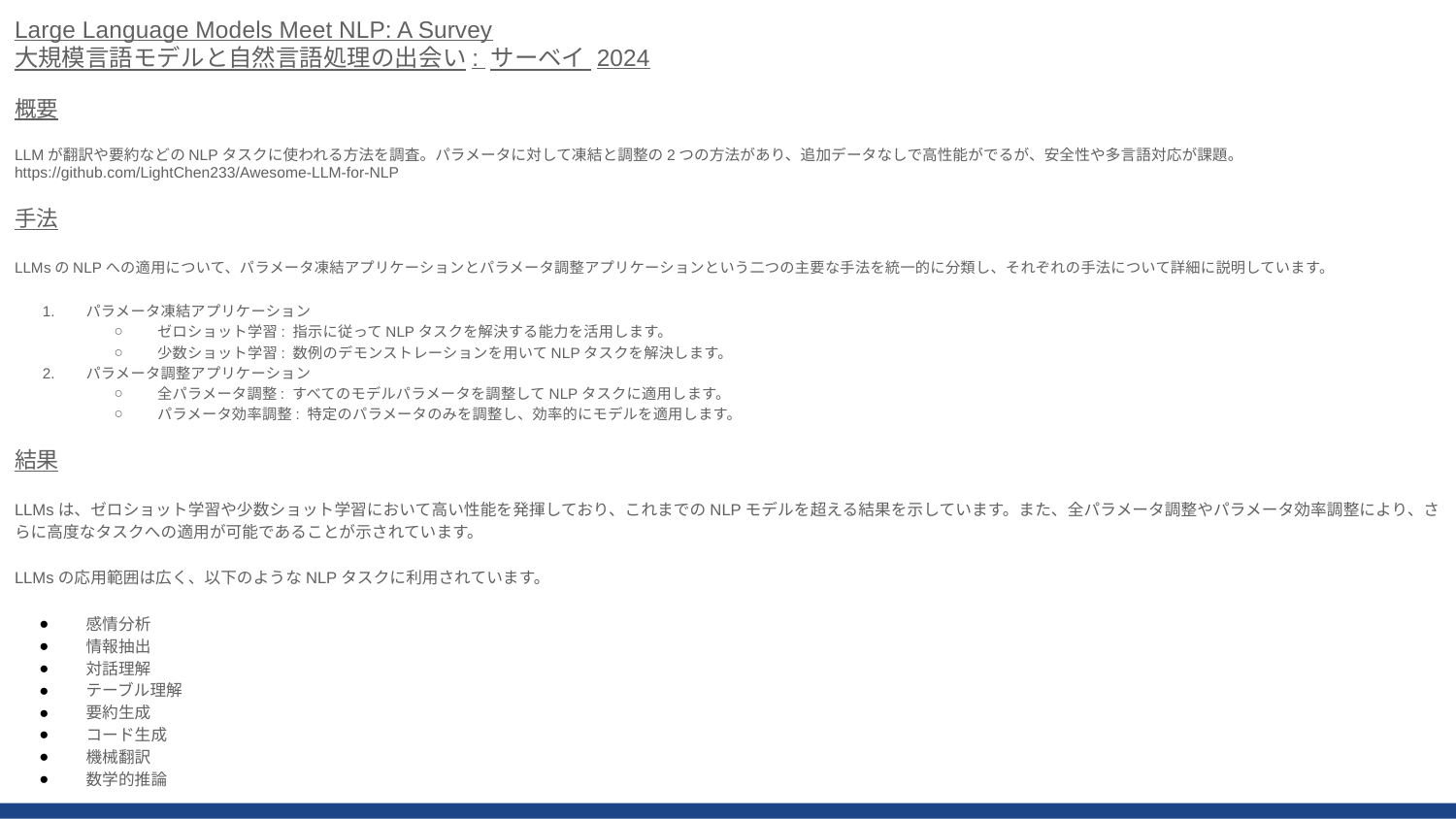

Large Language Models Meet NLP: A Survey
大規模言語モデルと自然言語処理の出会い: サーベイ 2024
概要
LLMが翻訳や要約などのNLPタスクに使われる方法を調査。パラメータに対して凍結と調整の2つの方法があり、追加データなしで高性能がでるが、安全性や多言語対応が課題。
https://github.com/LightChen233/Awesome-LLM-for-NLP
手法
LLMsのNLPへの適用について、パラメータ凍結アプリケーションとパラメータ調整アプリケーションという二つの主要な手法を統一的に分類し、それぞれの手法について詳細に説明しています。
パラメータ凍結アプリケーション
ゼロショット学習: 指示に従ってNLPタスクを解決する能力を活用します。
少数ショット学習: 数例のデモンストレーションを用いてNLPタスクを解決します。
パラメータ調整アプリケーション
全パラメータ調整: すべてのモデルパラメータを調整してNLPタスクに適用します。
パラメータ効率調整: 特定のパラメータのみを調整し、効率的にモデルを適用します。
結果
LLMsは、ゼロショット学習や少数ショット学習において高い性能を発揮しており、これまでのNLPモデルを超える結果を示しています。また、全パラメータ調整やパラメータ効率調整により、さらに高度なタスクへの適用が可能であることが示されています。
LLMsの応用範囲は広く、以下のようなNLPタスクに利用されています。
感情分析
情報抽出
対話理解
テーブル理解
要約生成
コード生成
機械翻訳
数学的推論